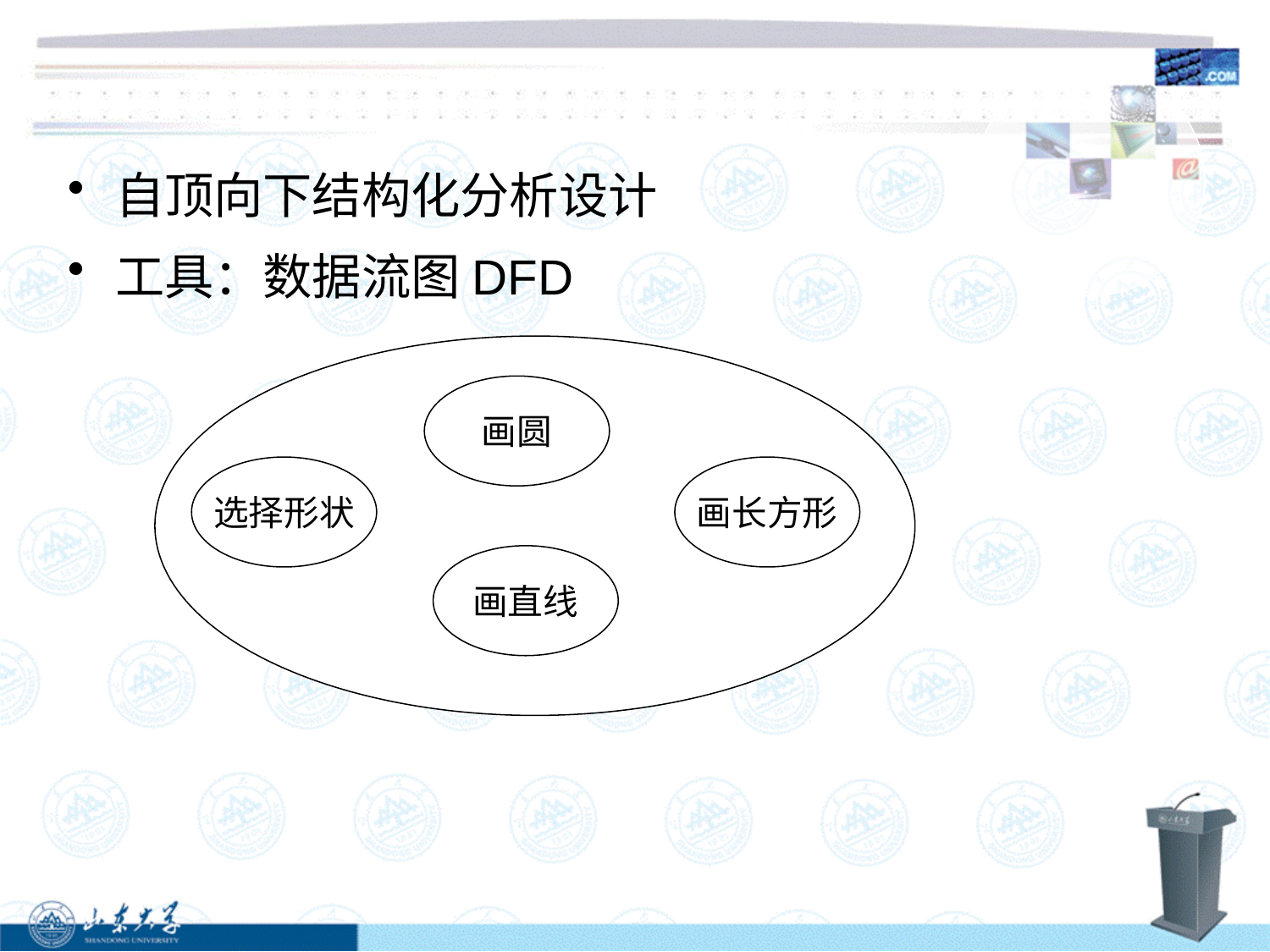

#
自顶向下结构化分析设计
工具：数据流图DFD

画圆
选择形状
画长方形
画直线